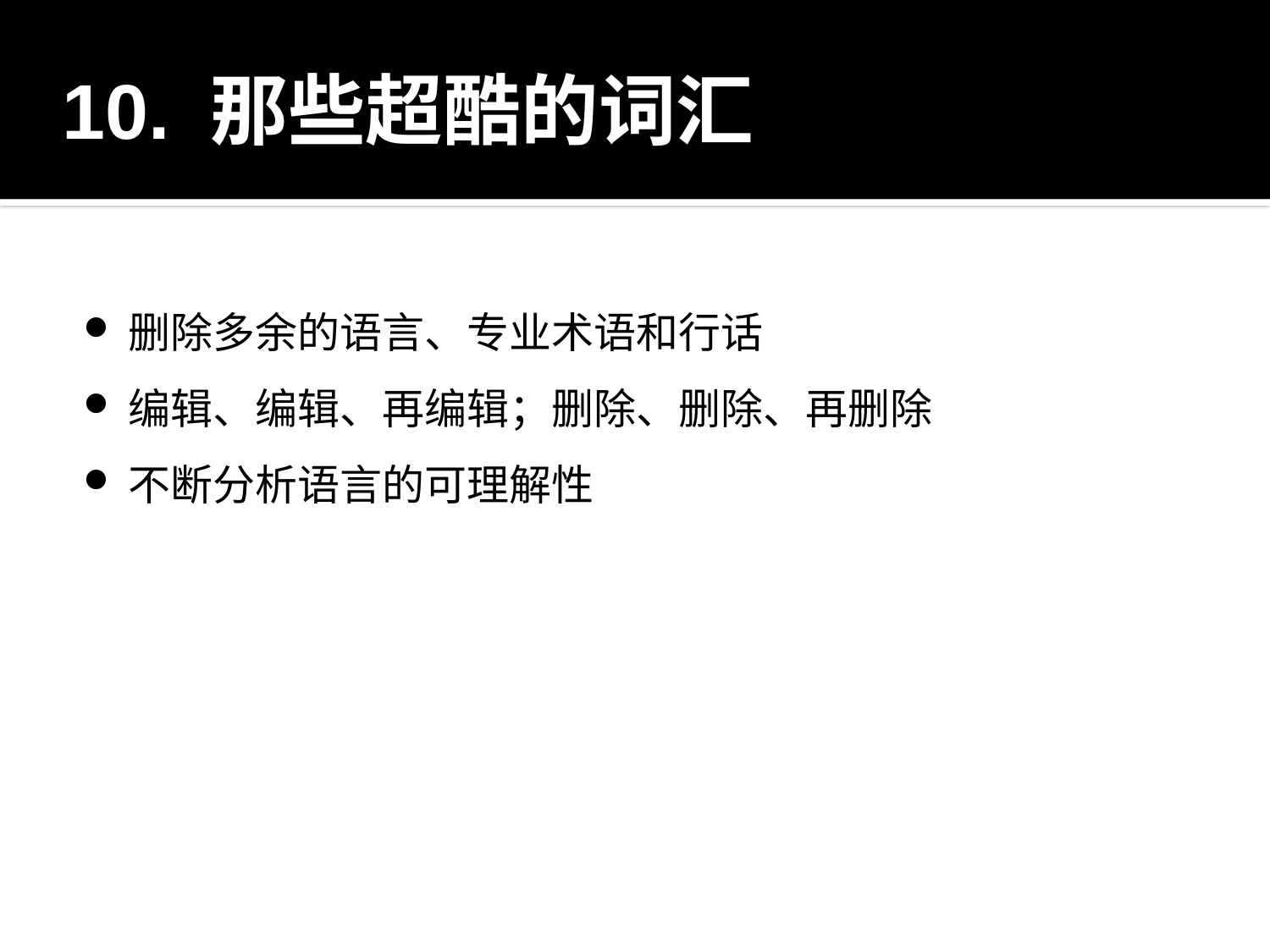

# 10. 那些超酷的词汇
删除多余的语言、专业术语和行话
编辑、编辑、再编辑；删除、删除、再删除
不断分析语言的可理解性